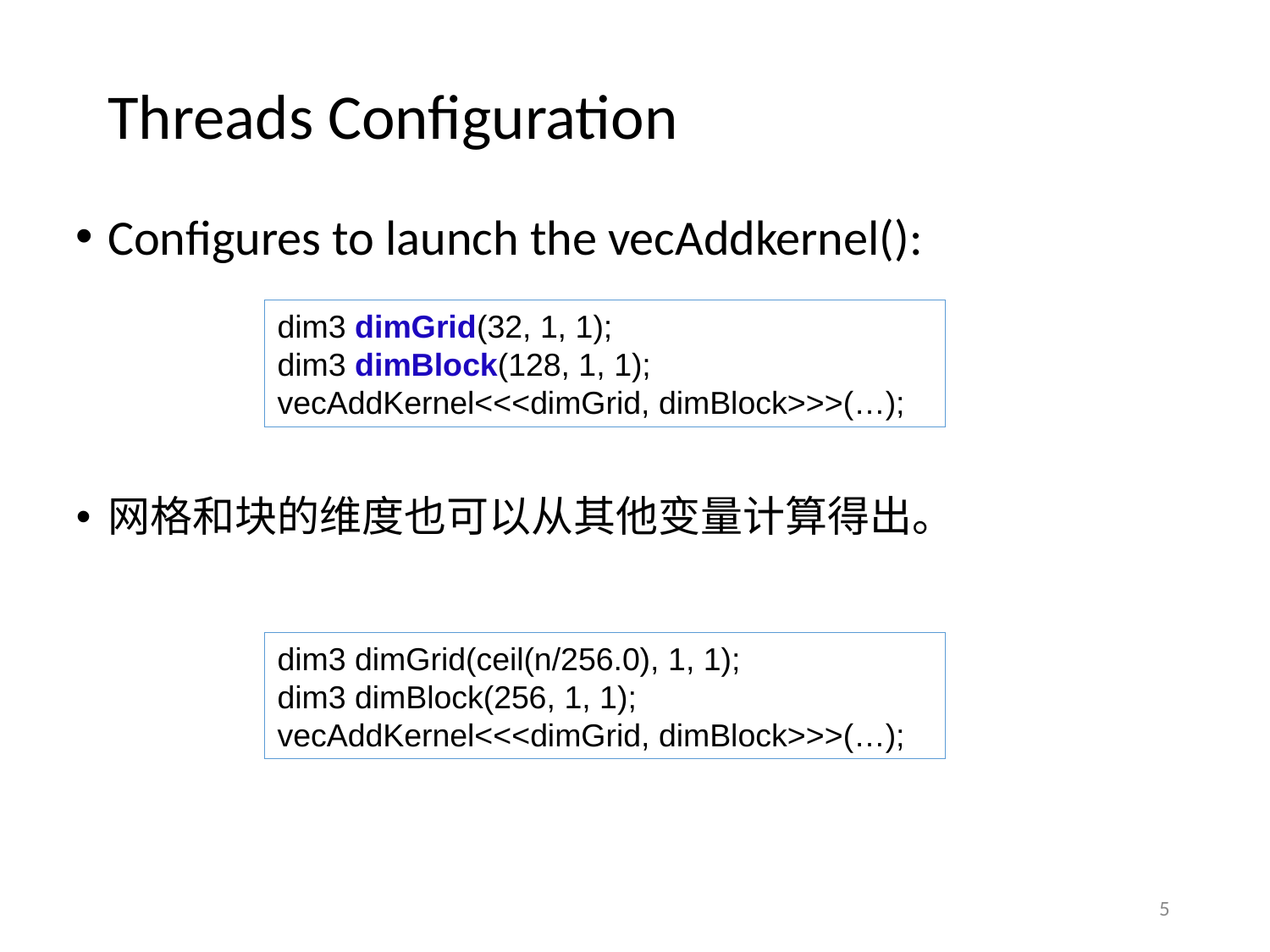

Threads Configuration
Configures to launch the vecAddkernel():

网格和块的维度也可以从其他变量计算得出。
dim3 dimGrid(32, 1, 1);
dim3 dimBlock(128, 1, 1);
vecAddKernel<<<dimGrid, dimBlock>>>(…);
dim3 dimGrid(ceil(n/256.0), 1, 1);
dim3 dimBlock(256, 1, 1);
vecAddKernel<<<dimGrid, dimBlock>>>(…);
5